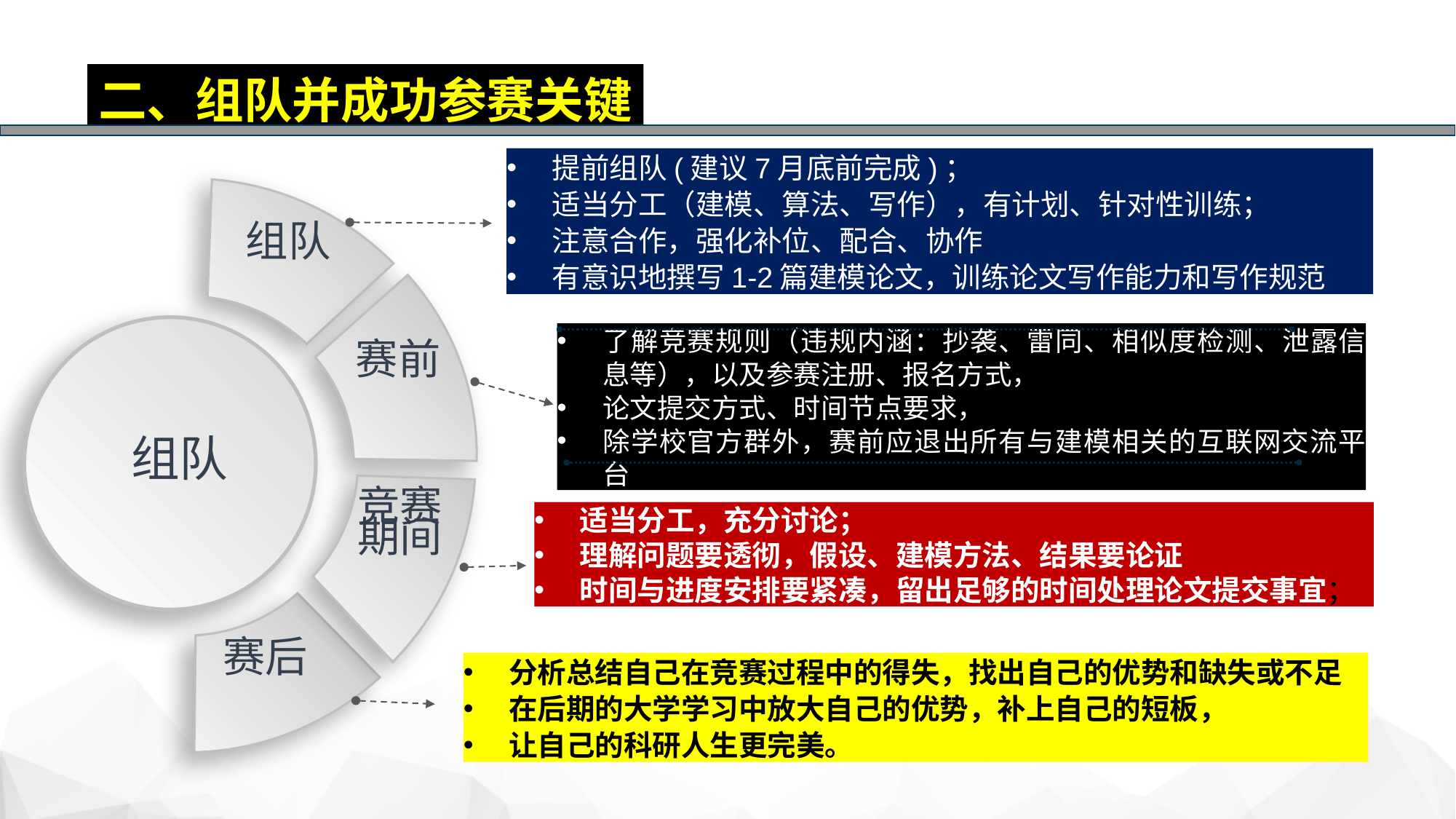

二、组队并成功参赛关键

提前组队(建议7月底前完成)；
适当分工（建模、算法、写作），有计划、针对性训练；
注意合作，强化补位、配合、协作
有意识地撰写1-2篇建模论文，训练论文写作能力和写作规范

组队

了解竞赛规则（违规内涵：抄袭、雷同、相似度检测、泄露信息等），以及参赛注册、报名方式，
论文提交方式、时间节点要求，
除学校官方群外，赛前应退出所有与建模相关的互联网交流平台
赛前
组队

竞赛期间
适当分工，充分讨论；
理解问题要透彻，假设、建模方法、结果要论证
时间与进度安排要紧凑，留出足够的时间处理论文提交事宜；

赛后
分析总结自己在竞赛过程中的得失，找出自己的优势和缺失或不足
在后期的大学学习中放大自己的优势，补上自己的短板，
让自己的科研人生更完美。